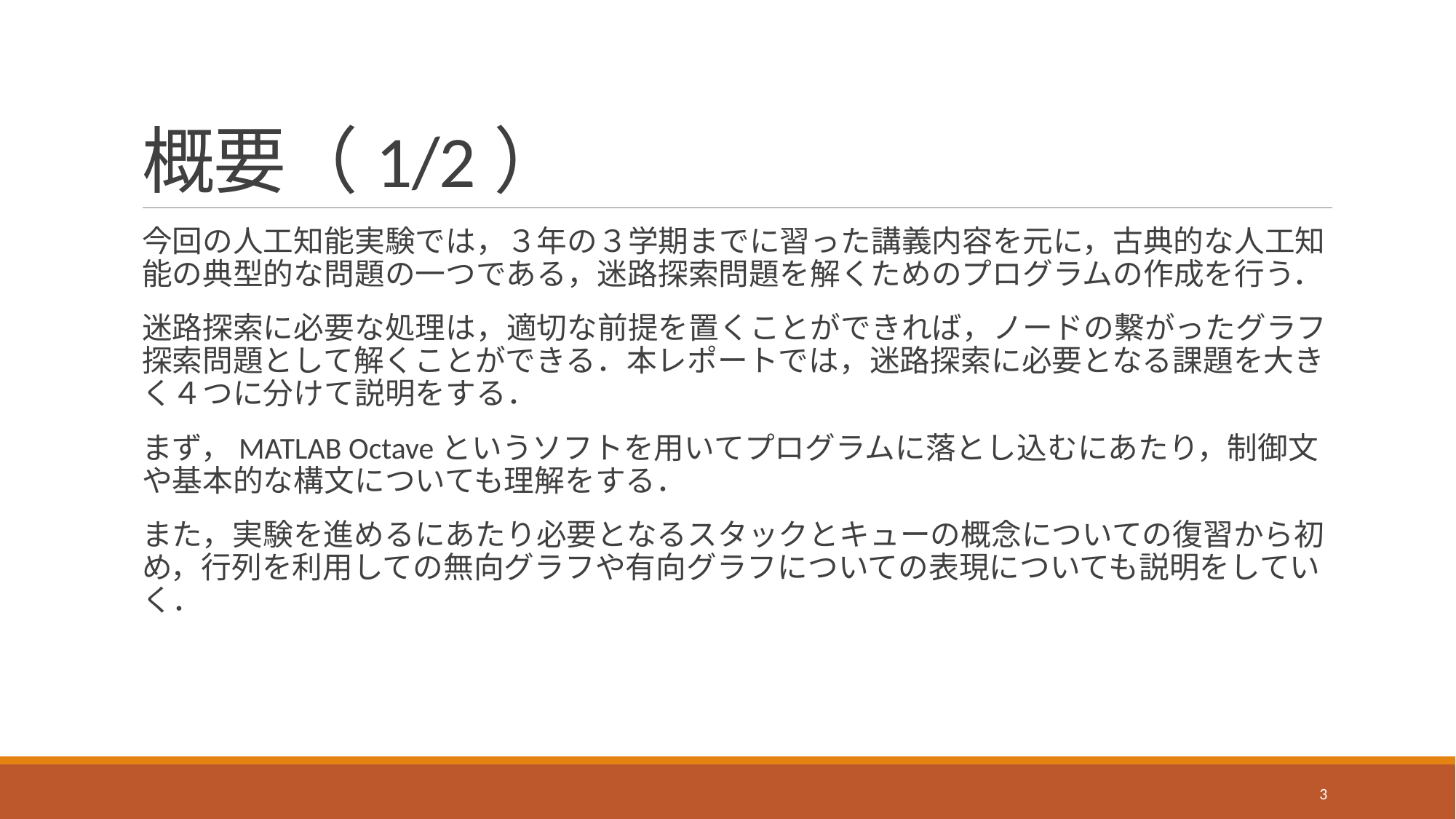

# 概要（1/2）
今回の人工知能実験では，３年の３学期までに習った講義内容を元に，古典的な人工知能の典型的な問題の一つである，迷路探索問題を解くためのプログラムの作成を行う．
迷路探索に必要な処理は，適切な前提を置くことができれば，ノードの繋がったグラフ探索問題として解くことができる．本レポートでは，迷路探索に必要となる課題を大きく４つに分けて説明をする．
まず，MATLAB Octaveというソフトを用いてプログラムに落とし込むにあたり，制御文や基本的な構文についても理解をする．
また，実験を進めるにあたり必要となるスタックとキューの概念についての復習から初め，行列を利用しての無向グラフや有向グラフについての表現についても説明をしていく．
3